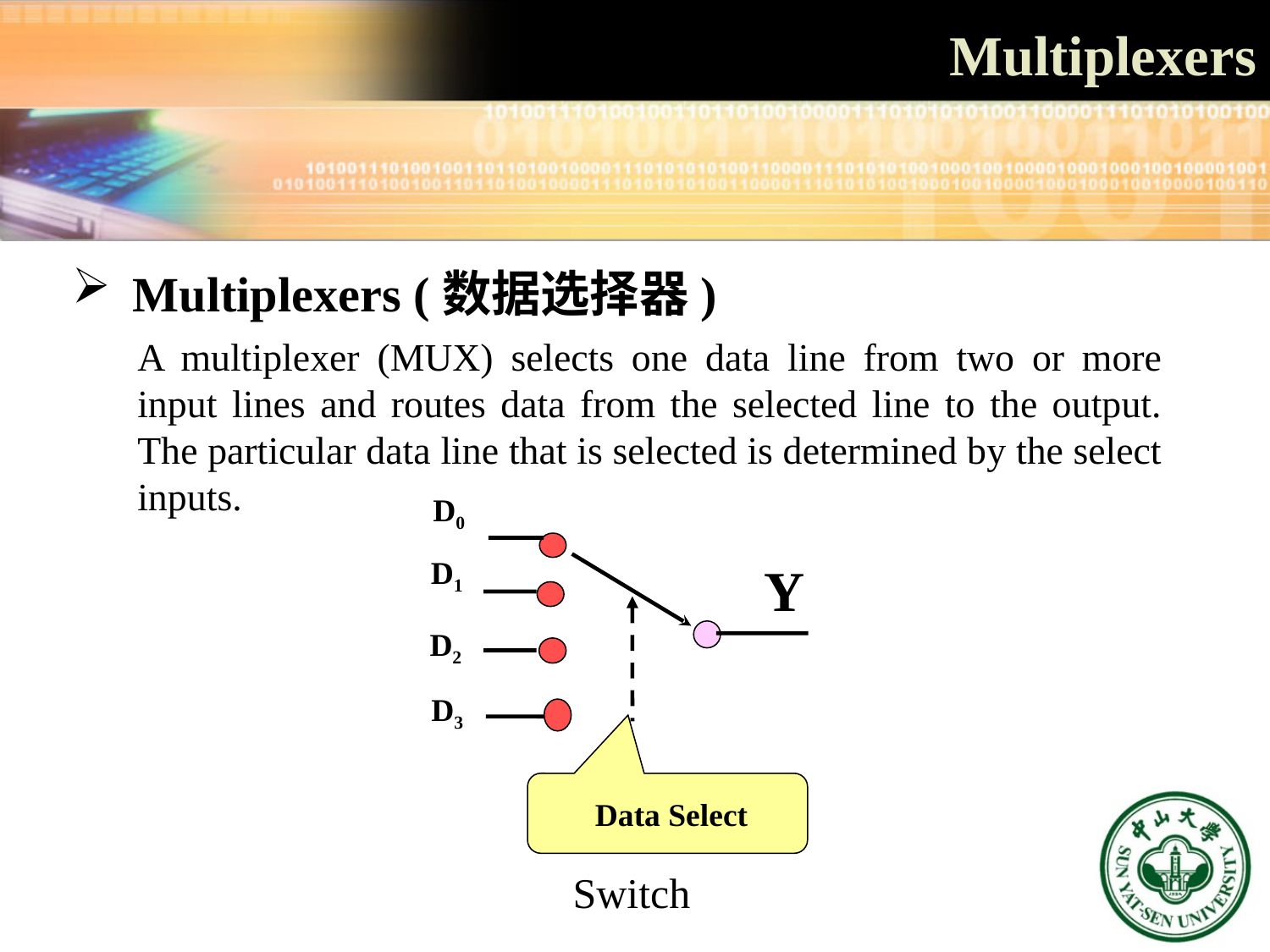

# Multiplexers
 Multiplexers (数据选择器)
A multiplexer (MUX) selects one data line from two or more input lines and routes data from the selected line to the output. The particular data line that is selected is determined by the select inputs.
D0

D1
Y

D2

D3

 Data Select

 Switch